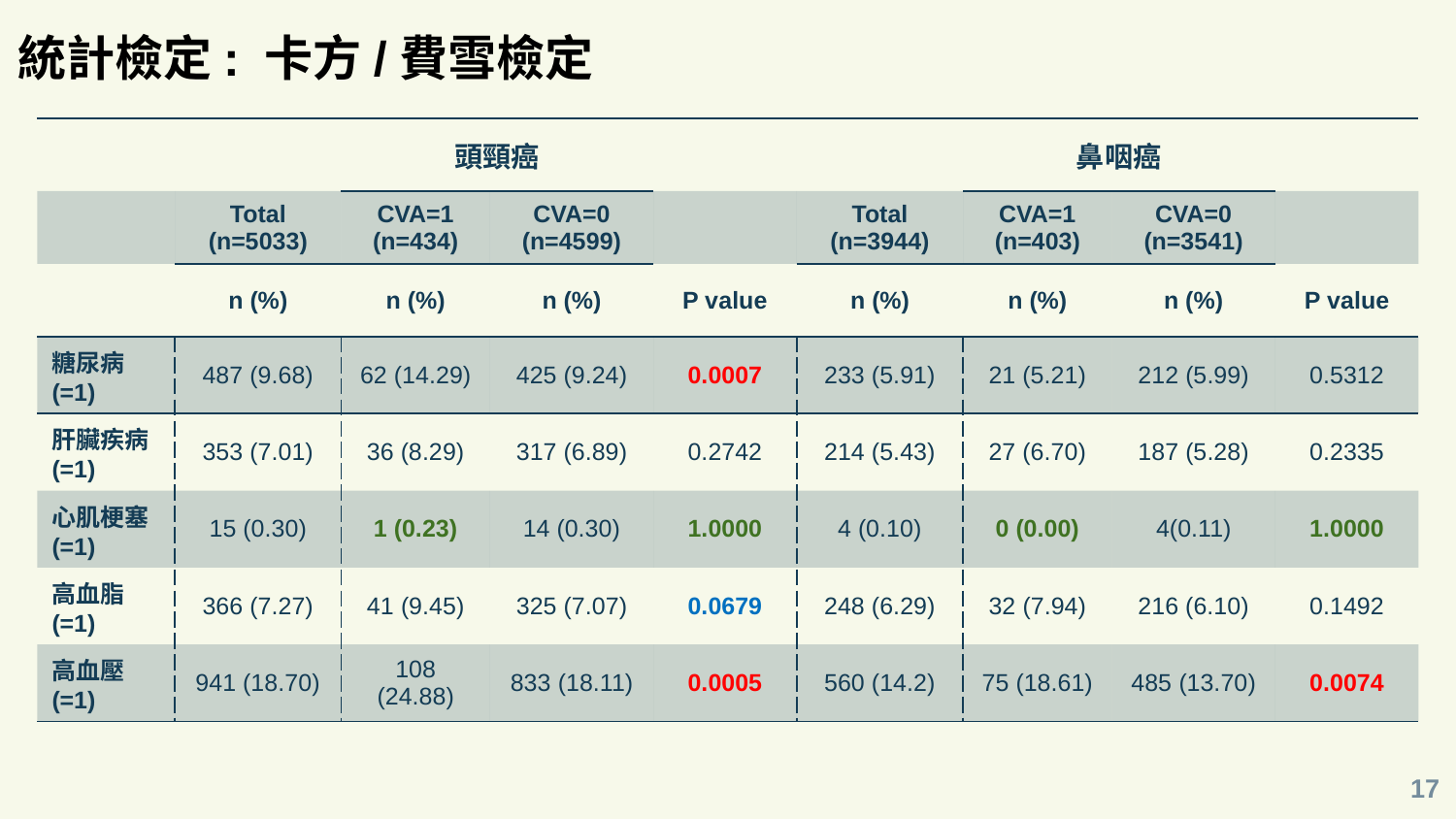

統計檢定: 卡方/費雪檢定
|  |  | 頭頸癌 |  |  |  | 鼻咽癌 |  |  |
| --- | --- | --- | --- | --- | --- | --- | --- | --- |
|  | Total (n=5033) | CVA=1 (n=434) | CVA=0 (n=4599) |  | Total (n=3944) | CVA=1 (n=403) | CVA=0 (n=3541) |  |
|  | n (%) | n (%) | n (%) | P value | n (%) | n (%) | n (%) | P value |
| 糖尿病(=1) | 487 (9.68) | 62 (14.29) | 425 (9.24) | 0.0007 | 233 (5.91) | 21 (5.21) | 212 (5.99) | 0.5312 |
| 肝臟疾病(=1) | 353 (7.01) | 36 (8.29) | 317 (6.89) | 0.2742 | 214 (5.43) | 27 (6.70) | 187 (5.28) | 0.2335 |
| 心肌梗塞(=1) | 15 (0.30) | 1 (0.23) | 14 (0.30) | 1.0000 | 4 (0.10) | 0 (0.00) | 4(0.11) | 1.0000 |
| 高血脂(=1) | 366 (7.27) | 41 (9.45) | 325 (7.07) | 0.0679 | 248 (6.29) | 32 (7.94) | 216 (6.10) | 0.1492 |
| 高血壓(=1) | 941 (18.70) | 108 (24.88) | 833 (18.11) | 0.0005 | 560 (14.2) | 75 (18.61) | 485 (13.70) | 0.0074 |
17